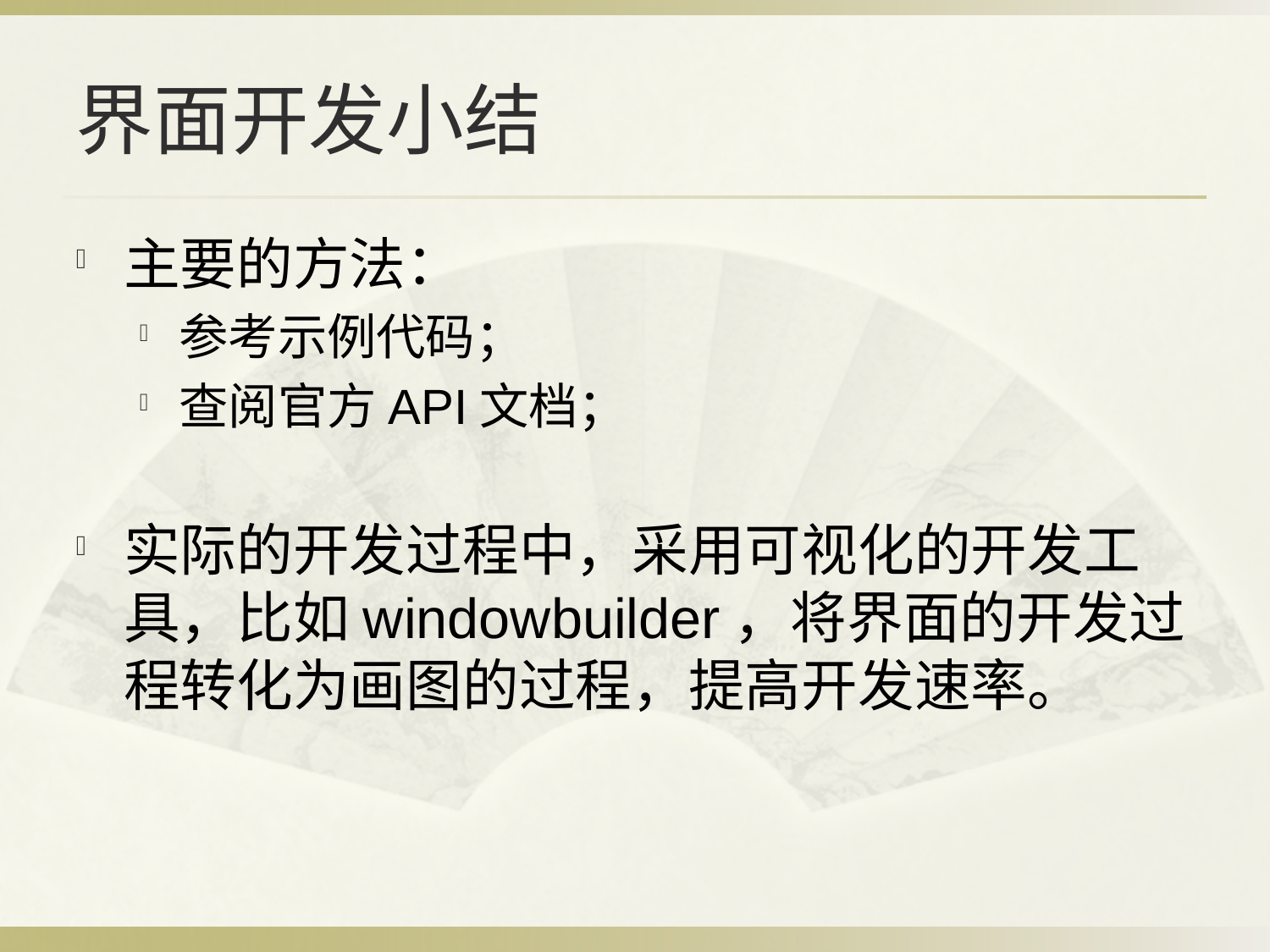

# 界面开发小结
主要的方法：
参考示例代码；
查阅官方API文档；

实际的开发过程中，采用可视化的开发工具，比如windowbuilder，将界面的开发过程转化为画图的过程，提高开发速率。